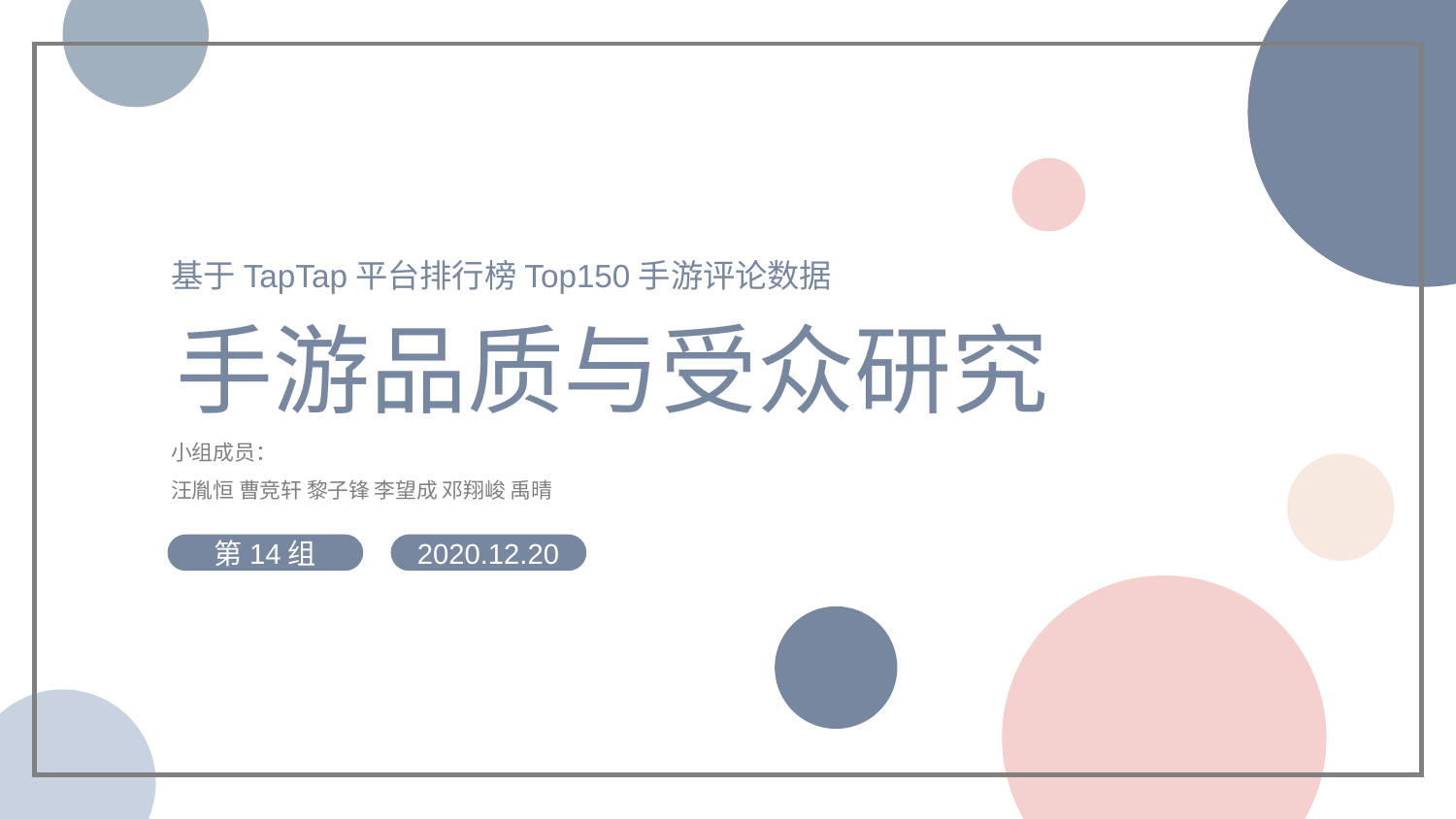

基于TapTap平台排行榜Top150手游评论数据
手游品质与受众研究

小组成员：
汪胤恒 曹竞轩 黎子锋 李望成 邓翔峻 禹晴

2020.12.20
第14组